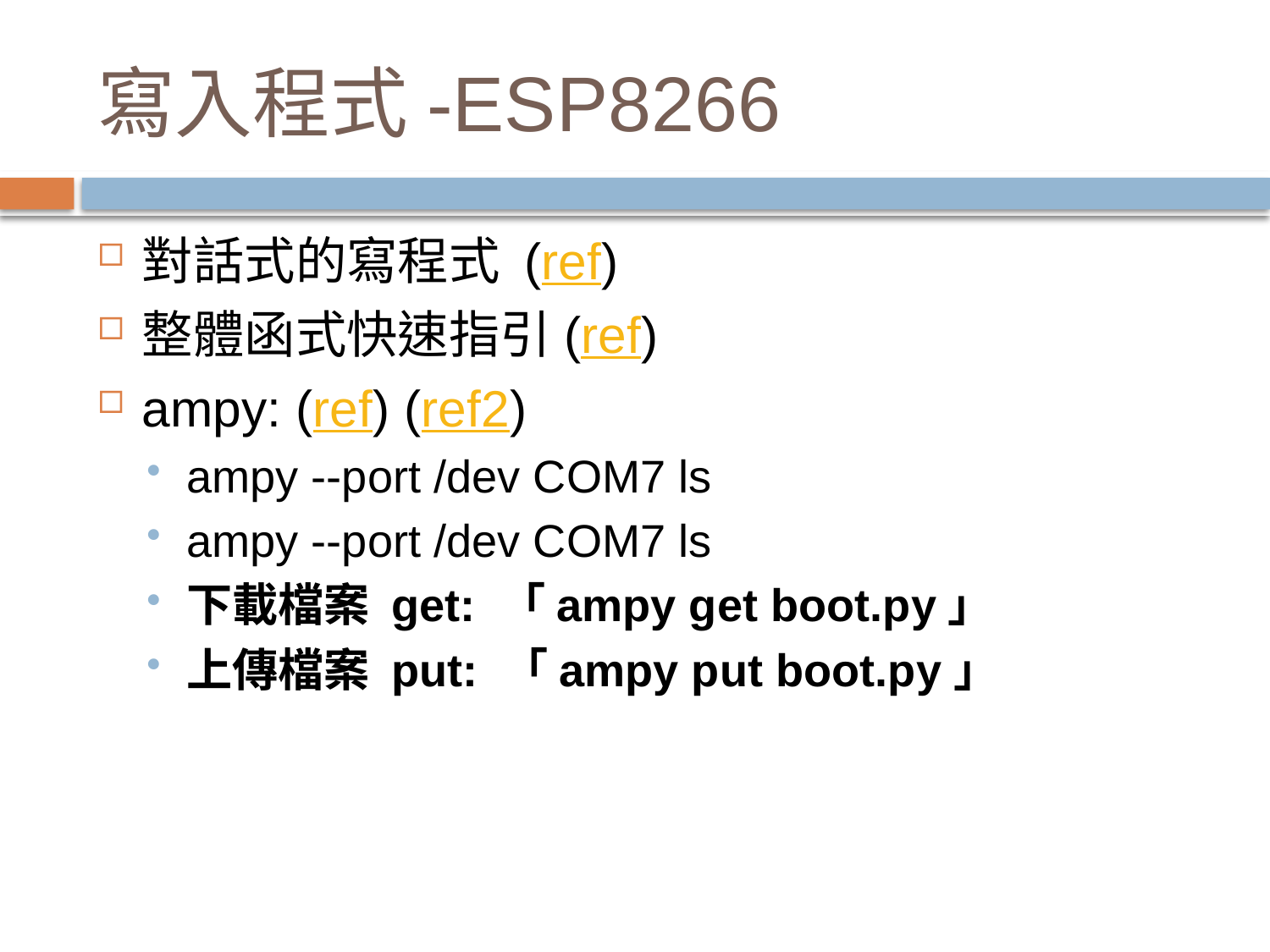

# 寫入程式-ESP8266
對話式的寫程式 (ref)
整體函式快速指引(ref)
ampy: (ref) (ref2)
ampy --port /dev COM7 ls
ampy --port /dev COM7 ls
下載檔案 get: 「ampy get boot.py」
上傳檔案 put: 「ampy put boot.py」